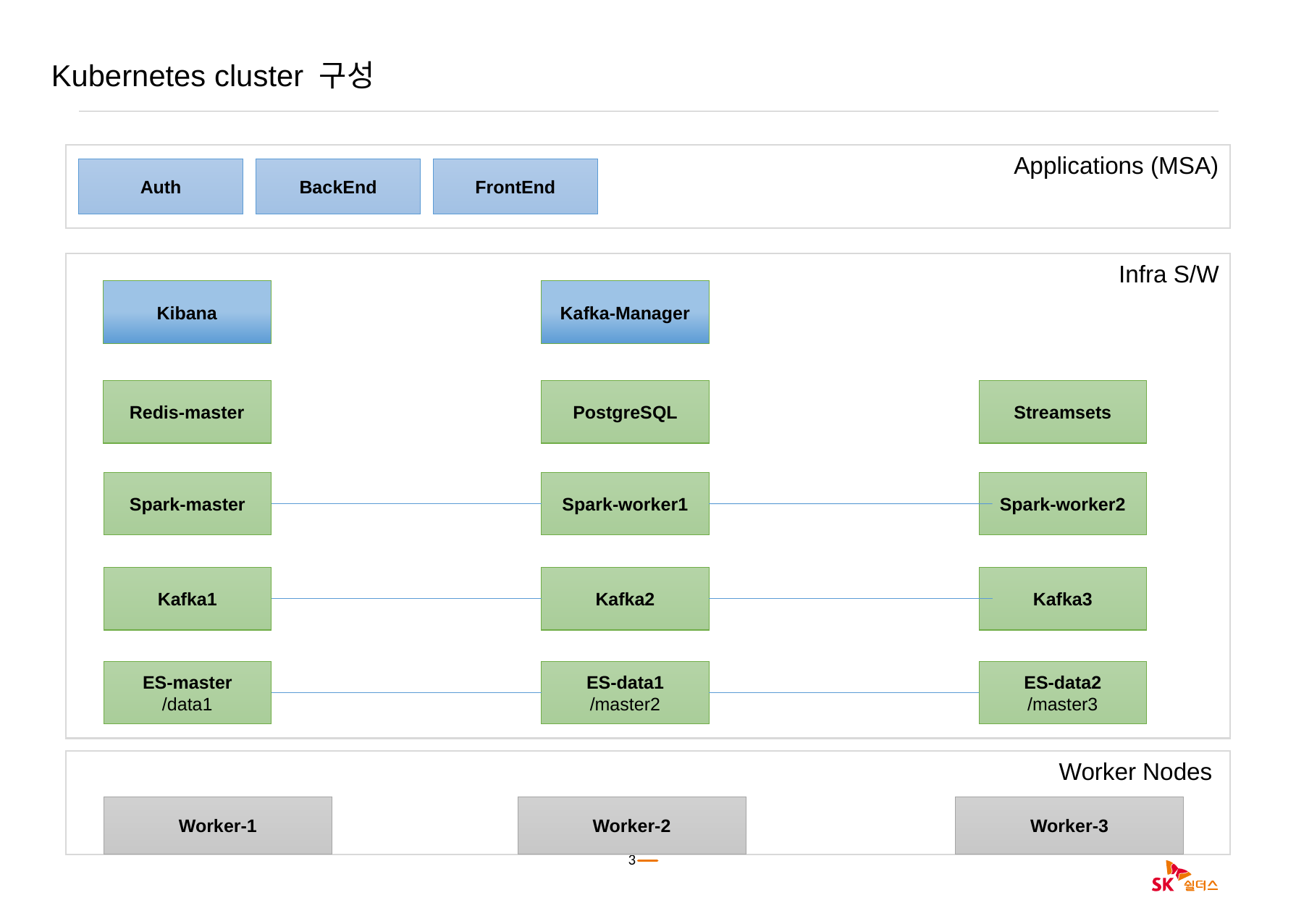

# Kubernetes cluster 구성
    Applications (MSA)
Auth
BackEnd
FrontEnd
Infra S/W
Kibana
Kafka-Manager
Redis-master
PostgreSQL
Streamsets
Spark-master
Spark-worker1
Spark-worker2
Kafka1
Kafka2
Kafka3
ES-master
/data1
ES-data1
/master2
ES-data2
/master3
Worker Nodes
Worker-1
Worker-2
Worker-3
3